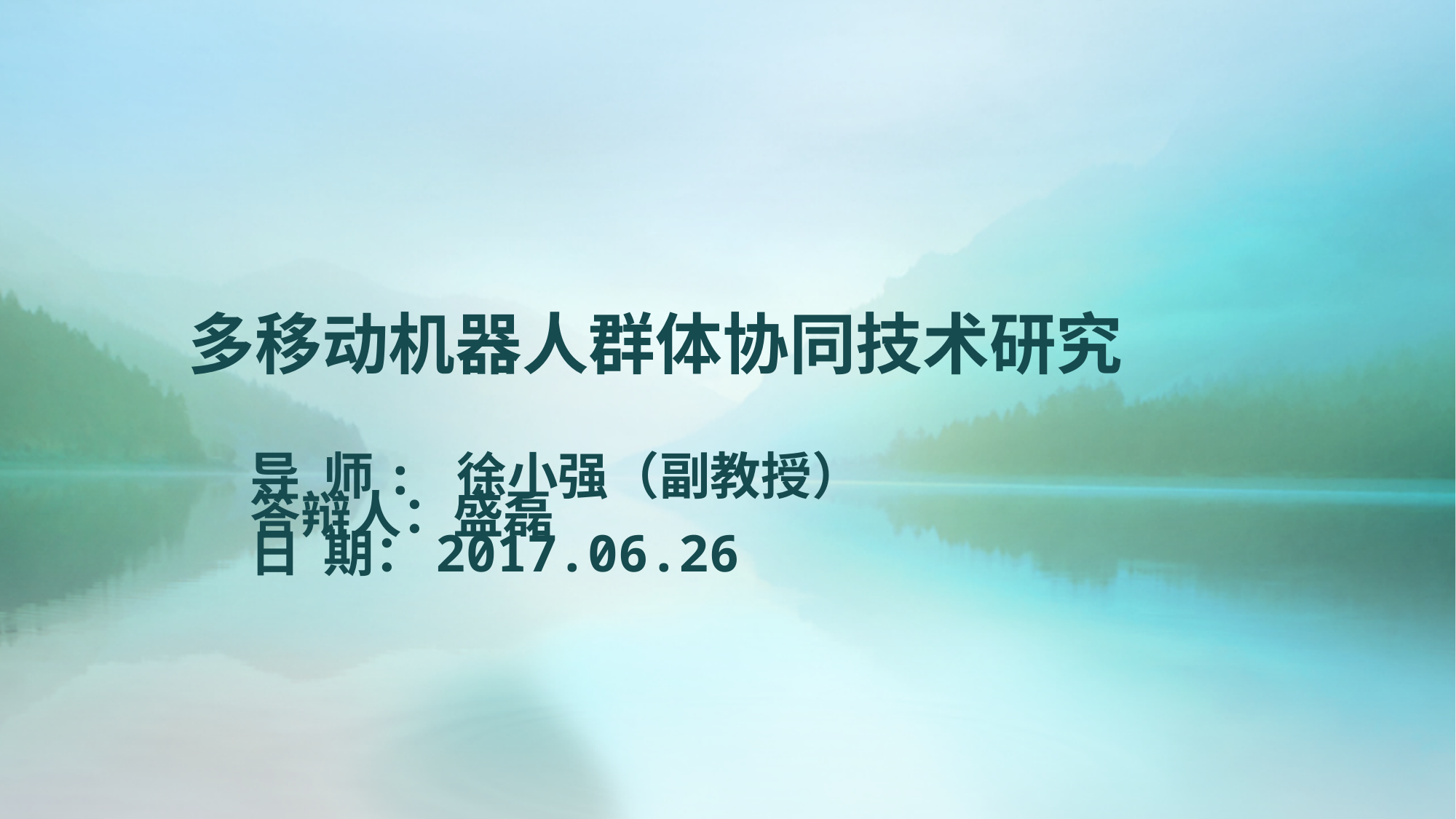

# 多移动机器人群体协同技术研究
					导  师: 徐小强（副教授）
					答辩人：盛磊
					日  期：2017.06.26